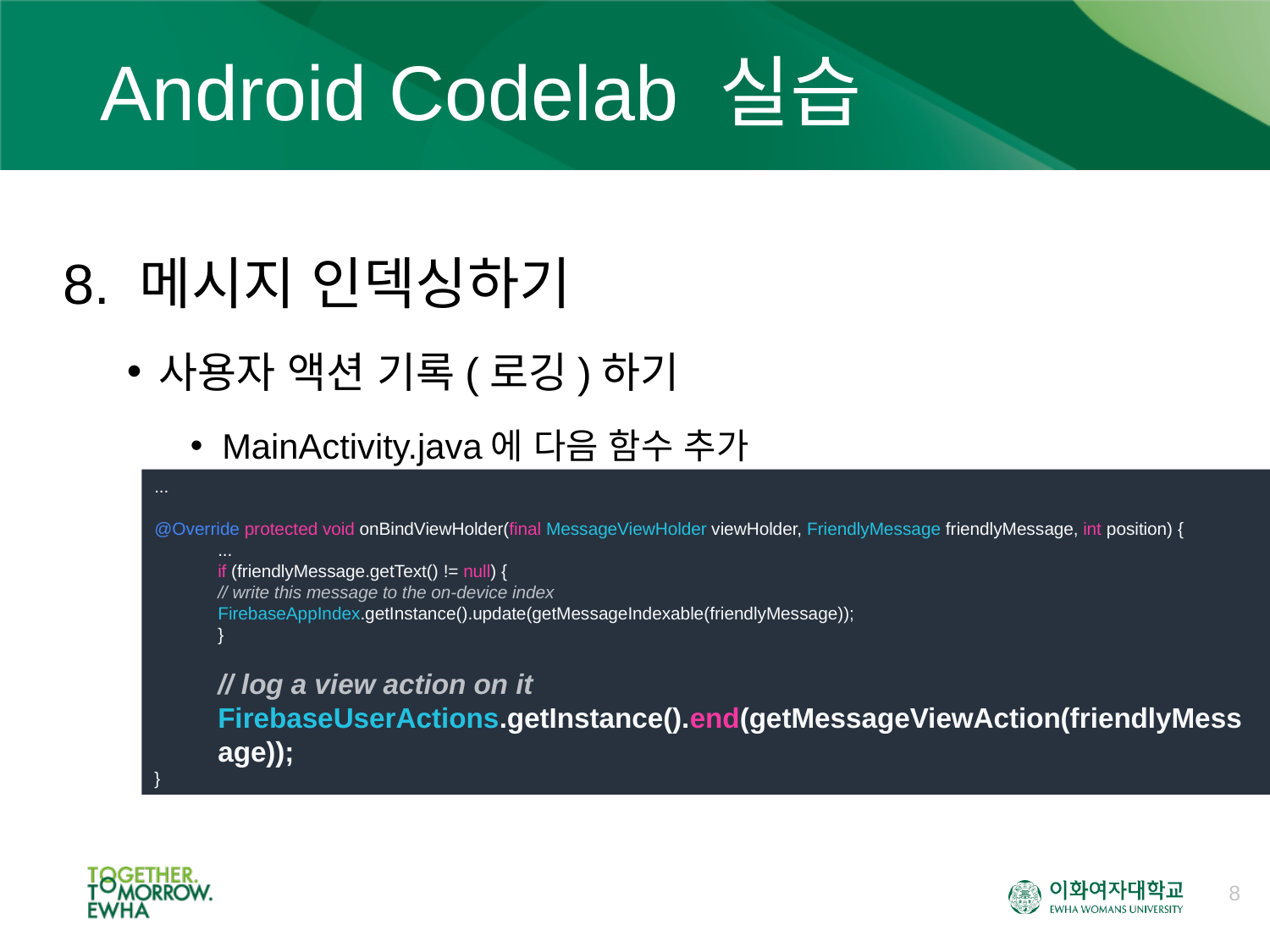

# Android Codelab 실습
8. 메시지 인덱싱하기
사용자 액션 기록(로깅)하기
MainActivity.java에 다음 함수 추가
...

@Override protected void onBindViewHolder(final MessageViewHolder viewHolder, FriendlyMessage friendlyMessage, int position) {
...
if (friendlyMessage.getText() != null) {
// write this message to the on-device index
FirebaseAppIndex.getInstance().update(getMessageIndexable(friendlyMessage));
}

// log a view action on it
FirebaseUserActions.getInstance().end(getMessageViewAction(friendlyMessage));
}
8